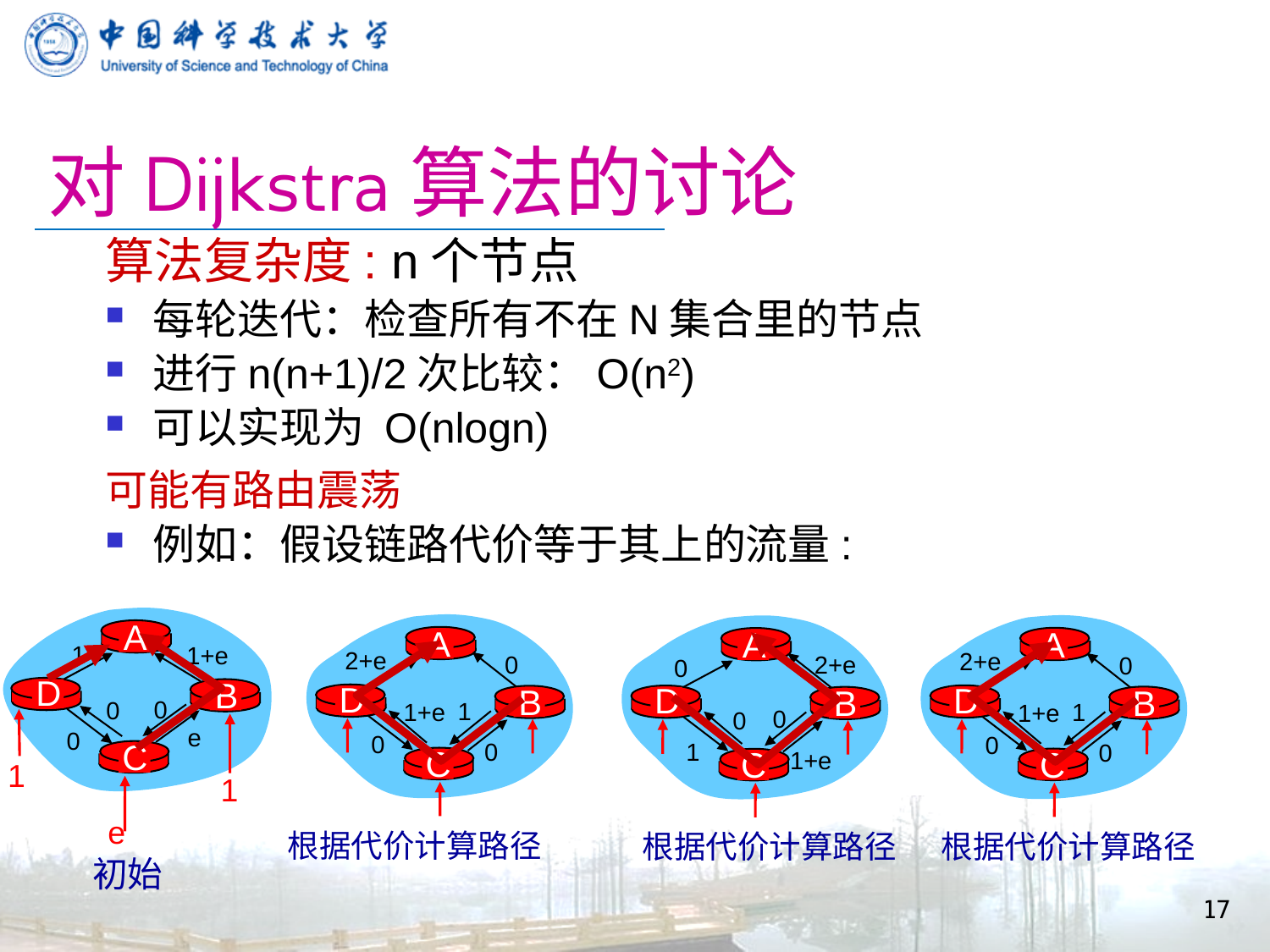

# 对Dijkstra算法的讨论
算法复杂度: n个节点
每轮迭代：检查所有不在N集合里的节点
进行n(n+1)/2次比较：O(n2)
可以实现为 O(nlogn)
可能有路由震荡
例如：假设链路代价等于其上的流量:

A

A

D

B

C

根据代价计算路径

A

D

B

C

根据代价计算路径

A

D

B

C

根据代价计算路径

1

1+e
2+e
0
1
1+e
0
0
2+e
0
1
1+e
0
0

2+e
0
0
0
1
1+e

D

B

0
0

e
0
C

1
1

e
初始
17